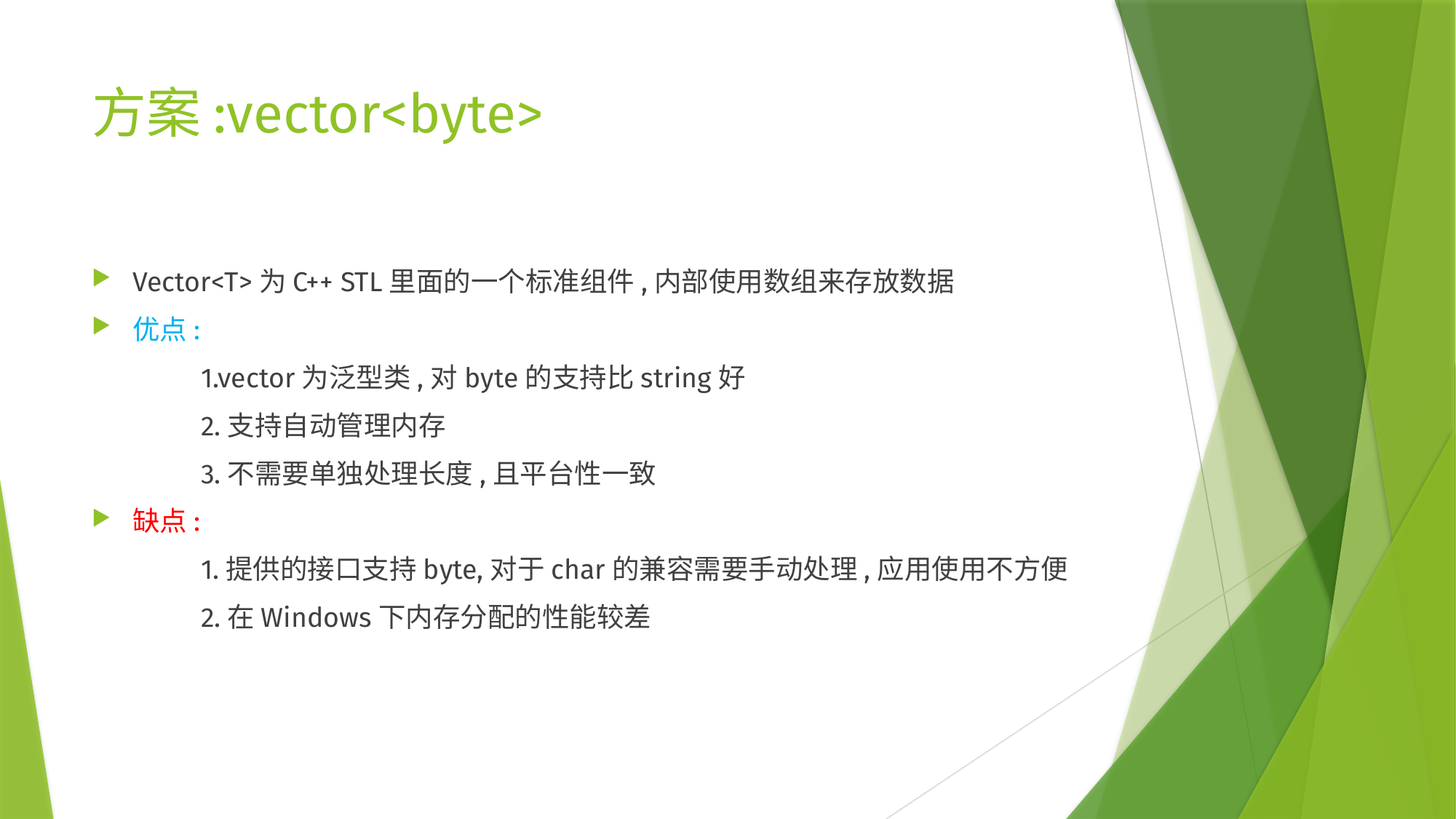

# 方案:vector<byte>
Vector<T>为C++ STL里面的一个标准组件,内部使用数组来存放数据
优点:
	1.vector为泛型类,对byte的支持比string好
	2.支持自动管理内存
	3.不需要单独处理长度,且平台性一致
缺点:
	1.提供的接口支持byte,对于char的兼容需要手动处理,应用使用不方便
	2.在Windows下内存分配的性能较差